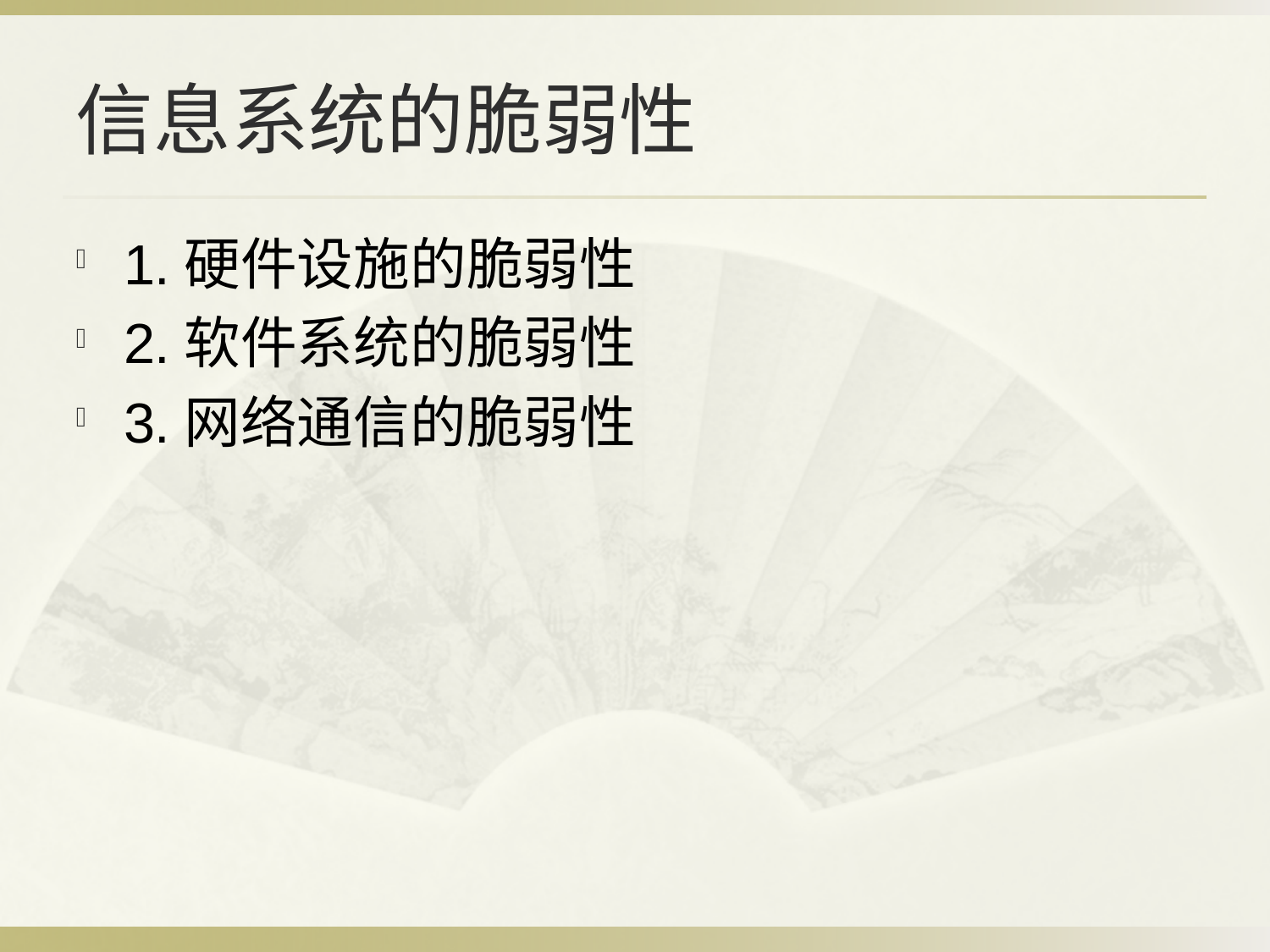

# 信息系统的脆弱性
1.硬件设施的脆弱性
2.软件系统的脆弱性
3.网络通信的脆弱性